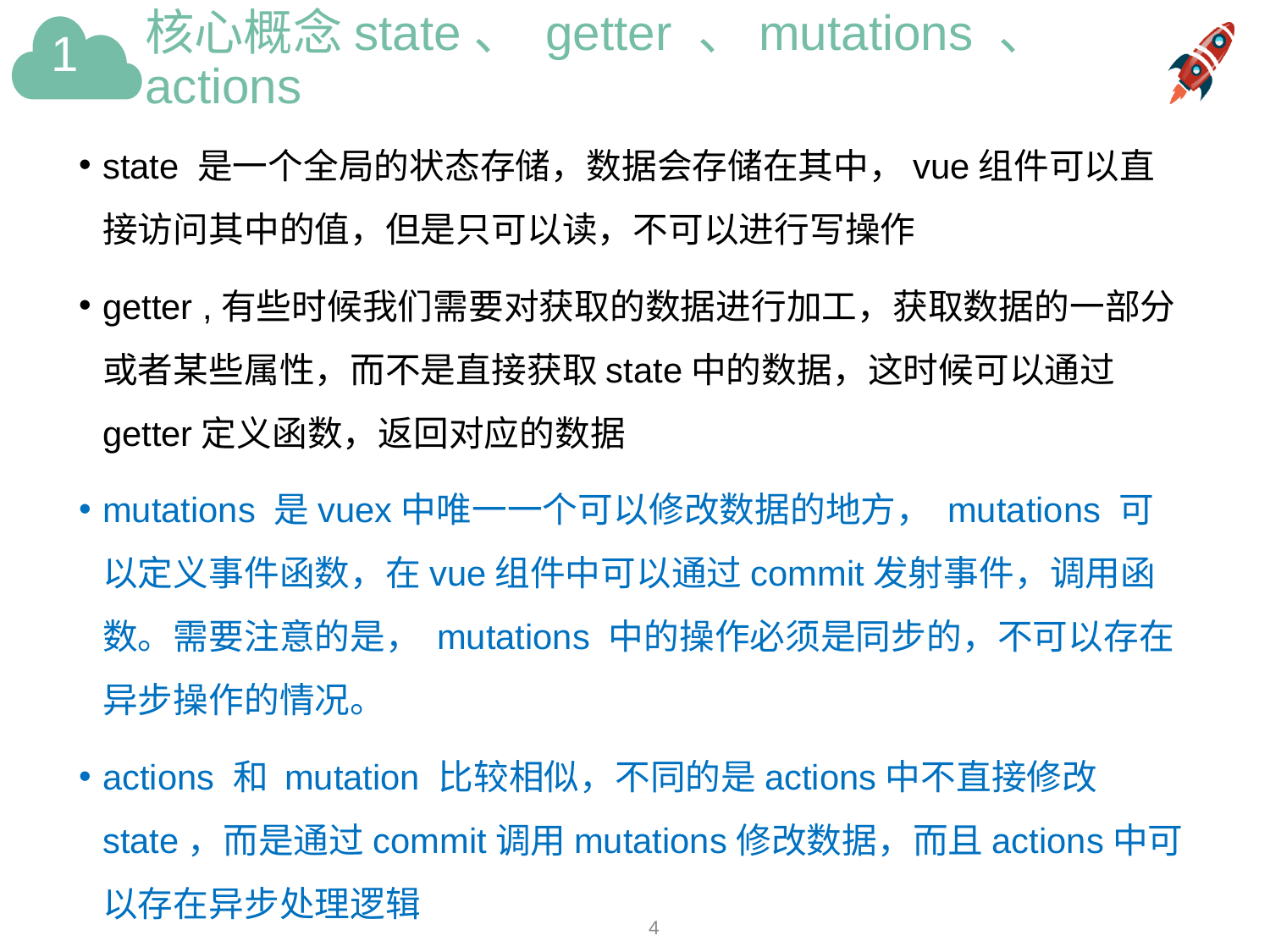

# 核心概念state、 getter 、mutations 、 actions
state 是一个全局的状态存储，数据会存储在其中，vue组件可以直接访问其中的值，但是只可以读，不可以进行写操作
getter ,有些时候我们需要对获取的数据进行加工，获取数据的一部分或者某些属性，而不是直接获取state中的数据，这时候可以通过getter定义函数，返回对应的数据
mutations 是vuex中唯一一个可以修改数据的地方， mutations 可以定义事件函数，在vue组件中可以通过commit发射事件，调用函数。需要注意的是， mutations 中的操作必须是同步的，不可以存在异步操作的情况。
actions 和 mutation 比较相似，不同的是actions中不直接修改state，而是通过commit调用mutations修改数据，而且actions中可以存在异步处理逻辑

4